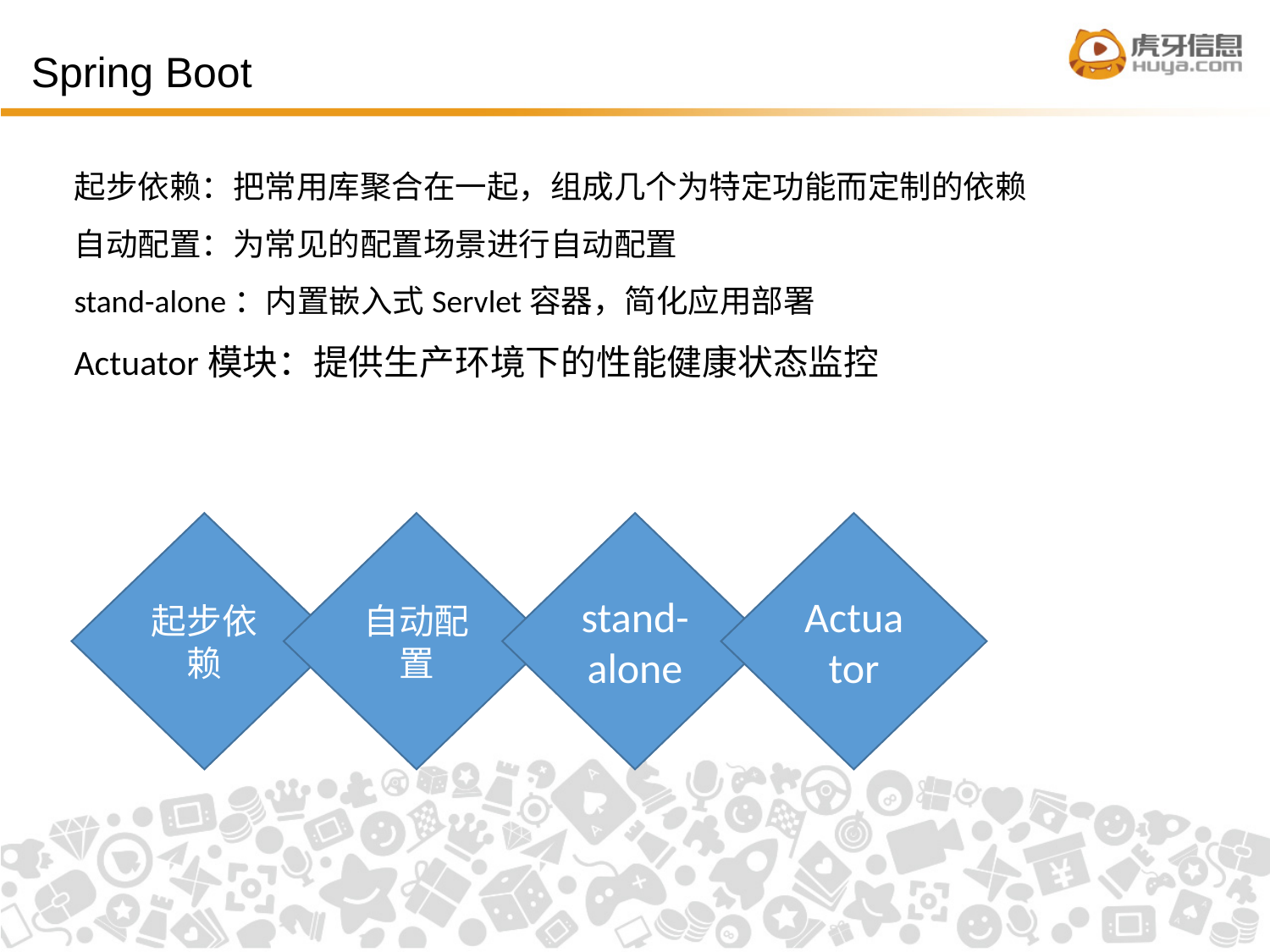

Spring Boot
起步依赖：把常用库聚合在一起，组成几个为特定功能而定制的依赖
自动配置：为常见的配置场景进行自动配置
stand-alone：内置嵌入式Servlet容器，简化应用部署
Actuator模块：提供生产环境下的性能健康状态监控

起步依赖
自动配置
stand-alone
Actuator